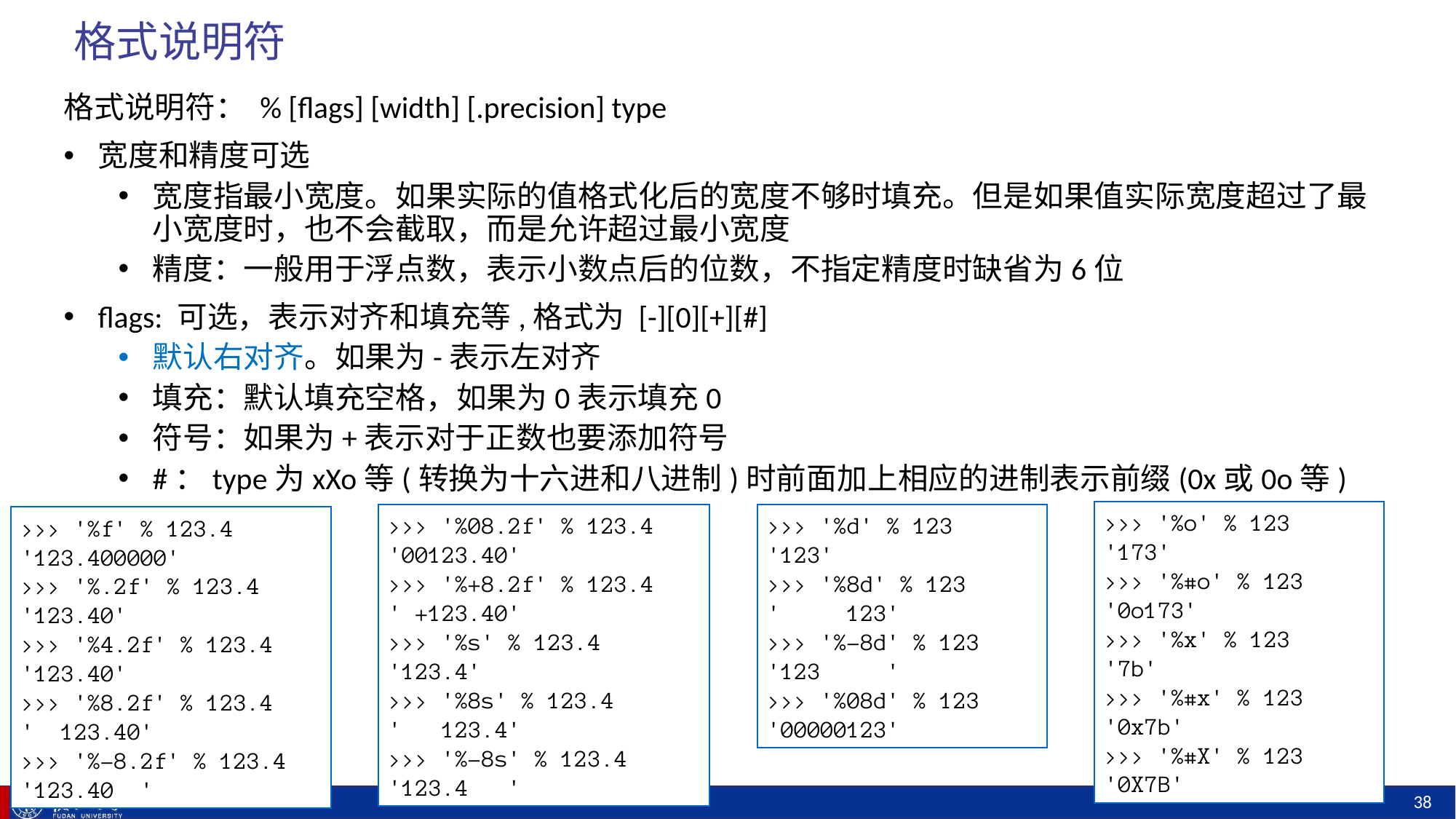

# 格式说明符
格式说明符： % [flags] [width] [.precision] type
宽度和精度可选
宽度指最小宽度。如果实际的值格式化后的宽度不够时填充。但是如果值实际宽度超过了最小宽度时，也不会截取，而是允许超过最小宽度
精度：一般用于浮点数，表示小数点后的位数，不指定精度时缺省为6位
flags: 可选，表示对齐和填充等,格式为 [-][0][+][#]
默认右对齐。如果为-表示左对齐
填充：默认填充空格，如果为0表示填充0
符号：如果为+表示对于正数也要添加符号
#：type为xXo等(转换为十六进和八进制)时前面加上相应的进制表示前缀(0x或0o等)
>>> '%o' % 123
'173'
>>> '%#o' % 123
'0o173'
>>> '%x' % 123
'7b'
>>> '%#x' % 123
'0x7b'
>>> '%#X' % 123
'0X7B'
>>> '%d' % 123
'123'
>>> '%8d' % 123
'     123'
>>> '%-8d' % 123
'123     '
>>> '%08d' % 123
'00000123'
>>> '%08.2f' % 123.4
'00123.40'
>>> '%+8.2f' % 123.4
' +123.40'
>>> '%s' % 123.4
'123.4'
>>> '%8s' % 123.4
'   123.4'
>>> '%-8s' % 123.4
'123.4   '
>>> '%f' % 123.4
'123.400000'
>>> '%.2f' % 123.4
'123.40'
>>> '%4.2f' % 123.4
'123.40'
>>> '%8.2f' % 123.4
'  123.40'
>>> '%-8.2f' % 123.4
'123.40  '